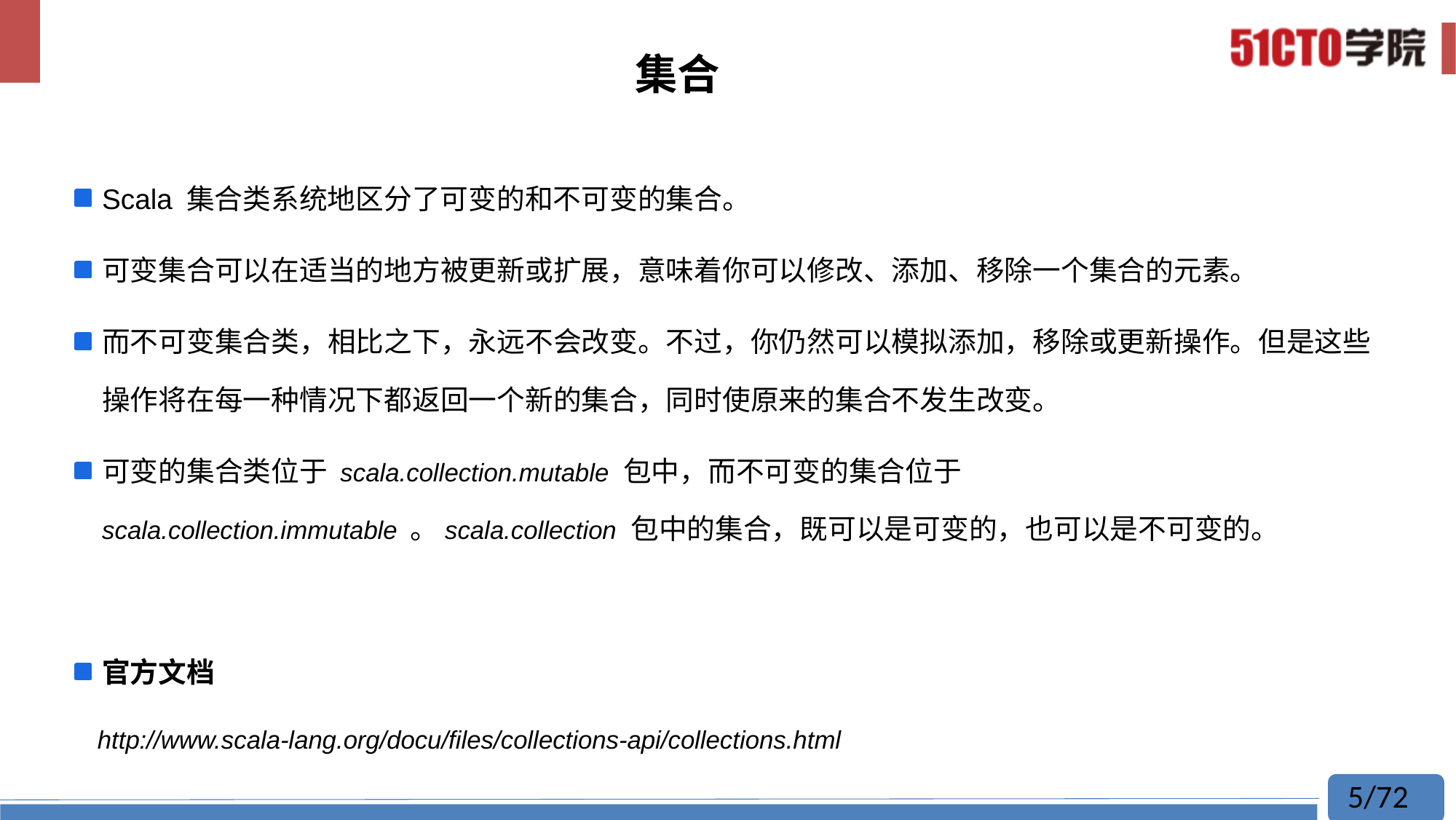

# 集合
Scala 集合类系统地区分了可变的和不可变的集合。
可变集合可以在适当的地方被更新或扩展，意味着你可以修改、添加、移除一个集合的元素。
而不可变集合类，相比之下，永远不会改变。不过，你仍然可以模拟添加，移除或更新操作。但是这些操作将在每一种情况下都返回一个新的集合，同时使原来的集合不发生改变。
可变的集合类位于 scala.collection.mutable 包中，而不可变的集合位于 scala.collection.immutable 。scala.collection 包中的集合，既可以是可变的，也可以是不可变的。

官方文档
	http://www.scala-lang.org/docu/files/collections-api/collections.html